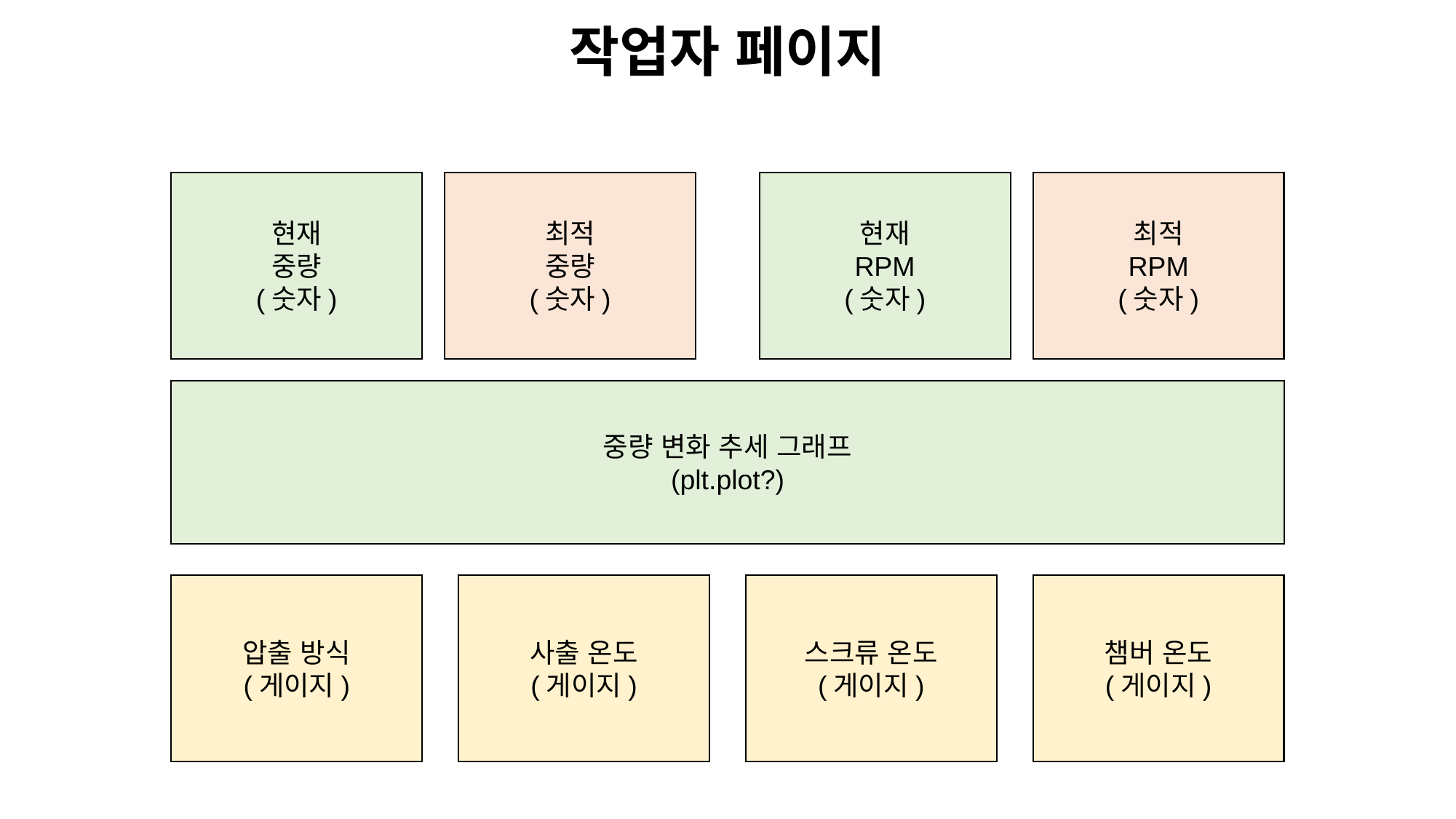

작업자 페이지
현재
중량
(숫자)
최적
중량
(숫자)
현재
RPM
(숫자)
최적
RPM
(숫자)
중량 변화 추세 그래프
(plt.plot?)
압출 방식
(게이지)
사출 온도
(게이지)
스크류 온도
(게이지)
챔버 온도
(게이지)